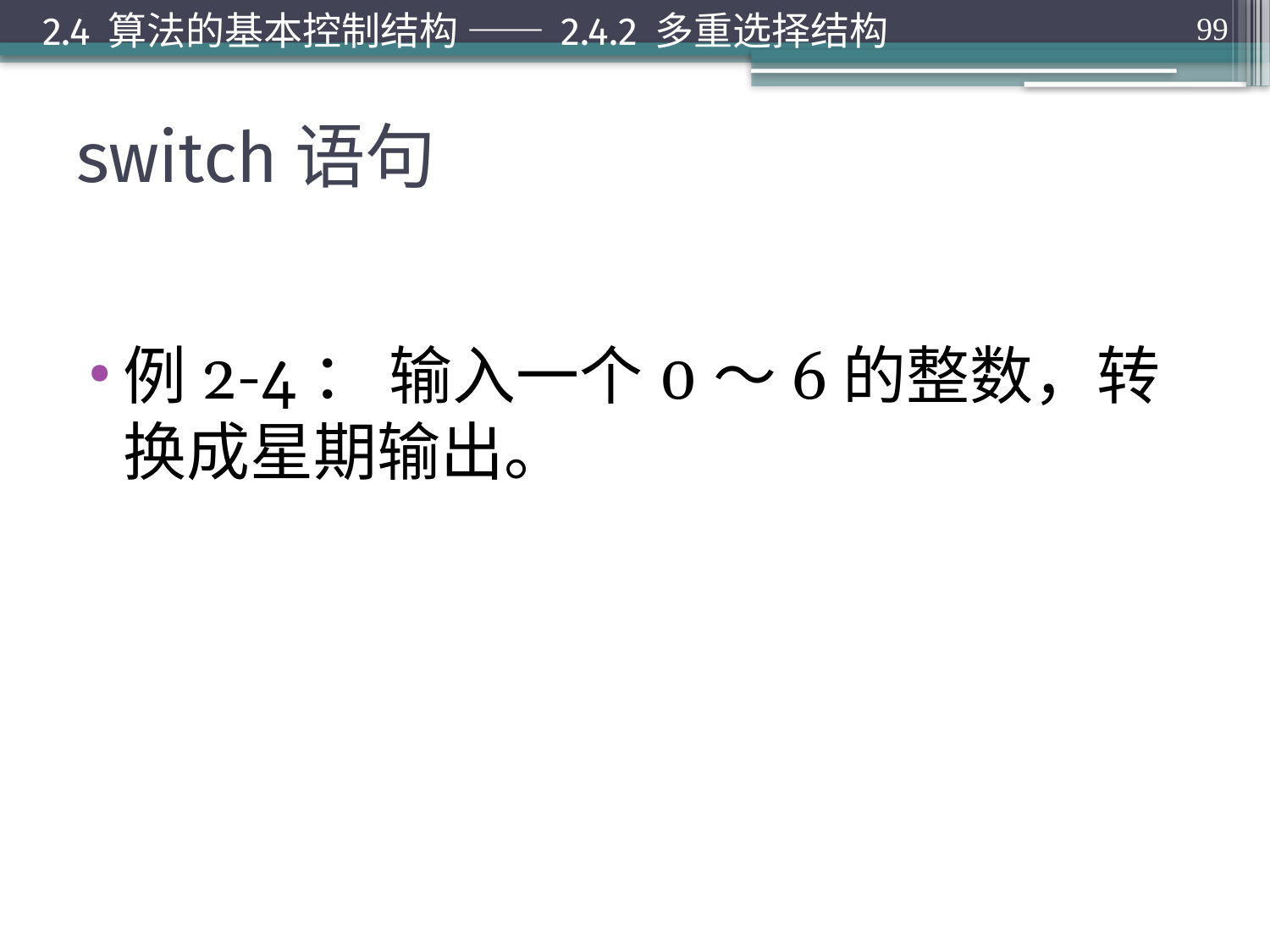

2.4 算法的基本控制结构 —— 2.4.2 多重选择结构
99
# switch语句

例2-4： 输入一个0～6的整数，转换成星期输出。